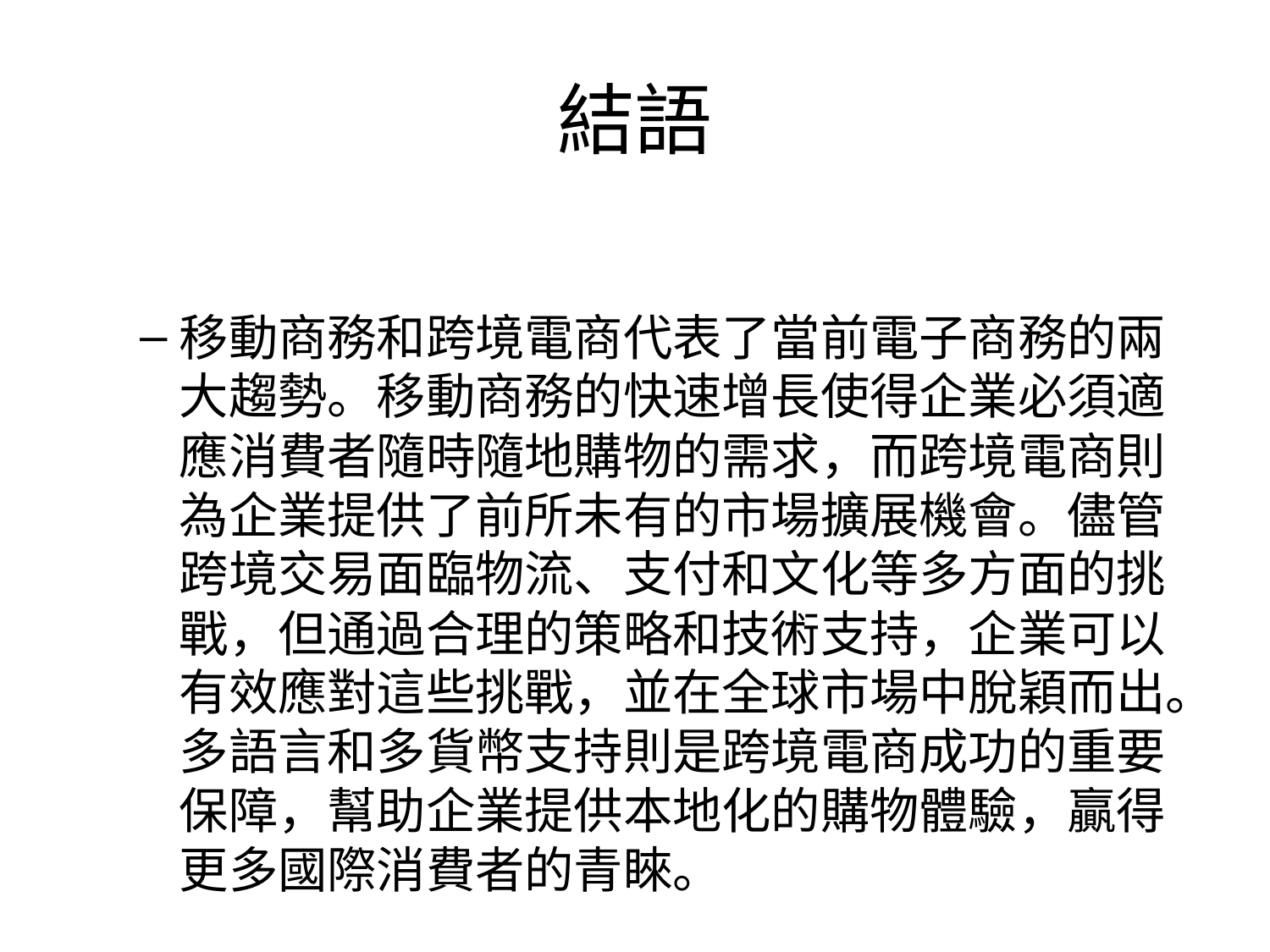

# 結語

移動商務和跨境電商代表了當前電子商務的兩大趨勢。移動商務的快速增長使得企業必須適應消費者隨時隨地購物的需求，而跨境電商則為企業提供了前所未有的市場擴展機會。儘管跨境交易面臨物流、支付和文化等多方面的挑戰，但通過合理的策略和技術支持，企業可以有效應對這些挑戰，並在全球市場中脫穎而出。多語言和多貨幣支持則是跨境電商成功的重要保障，幫助企業提供本地化的購物體驗，贏得更多國際消費者的青睞。